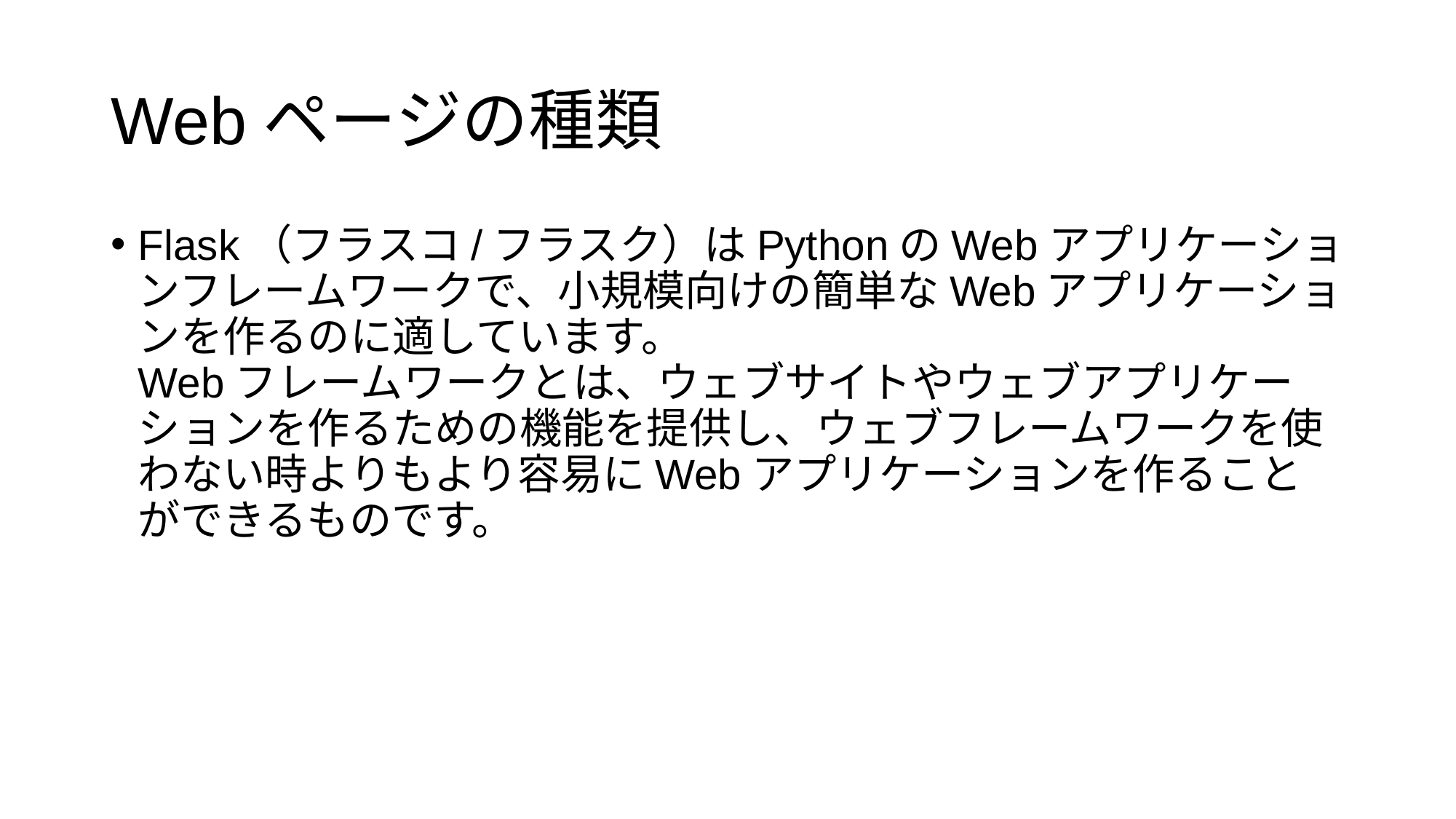

# Webページの種類
Flask（フラスコ/フラスク）はPythonのWebアプリケーションフレームワークで、小規模向けの簡単なWebアプリケーションを作るのに適しています。
Webフレームワークとは、ウェブサイトやウェブアプリケーションを作るための機能を提供し、ウェブフレームワークを使わない時よりもより容易にWebアプリケーションを作ることができるものです。